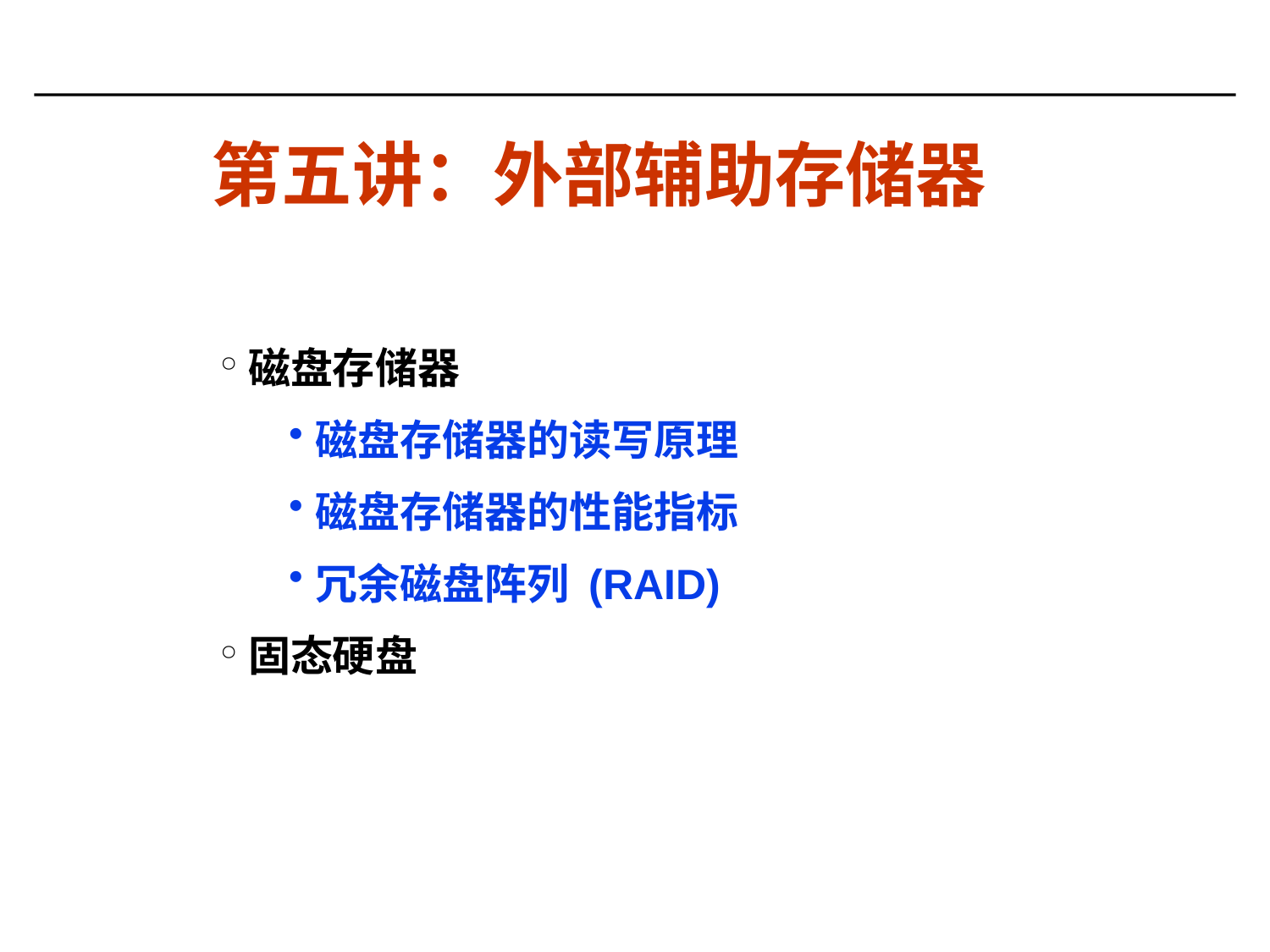

# 第五讲：外部辅助存储器
磁盘存储器
磁盘存储器的读写原理
磁盘存储器的性能指标
冗余磁盘阵列 (RAID)
固态硬盘